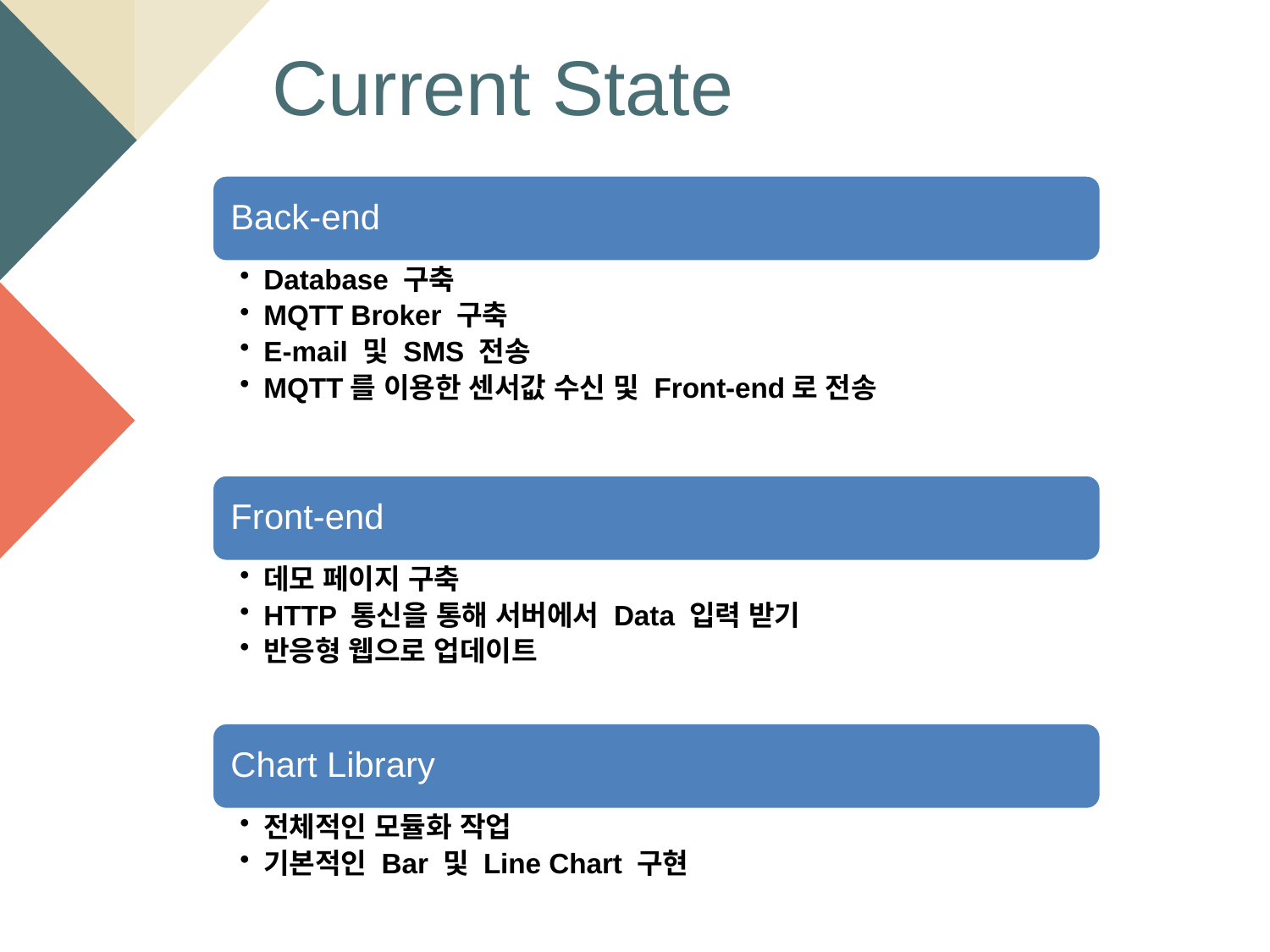

Current State
Back-end
Database 구축
MQTT Broker 구축
E-mail 및 SMS 전송
MQTT를 이용한 센서값 수신 및 Front-end로 전송
Front-end
데모 페이지 구축
HTTP 통신을 통해 서버에서 Data 입력 받기
반응형 웹으로 업데이트
Chart Library
전체적인 모듈화 작업
기본적인 Bar 및 Line Chart 구현